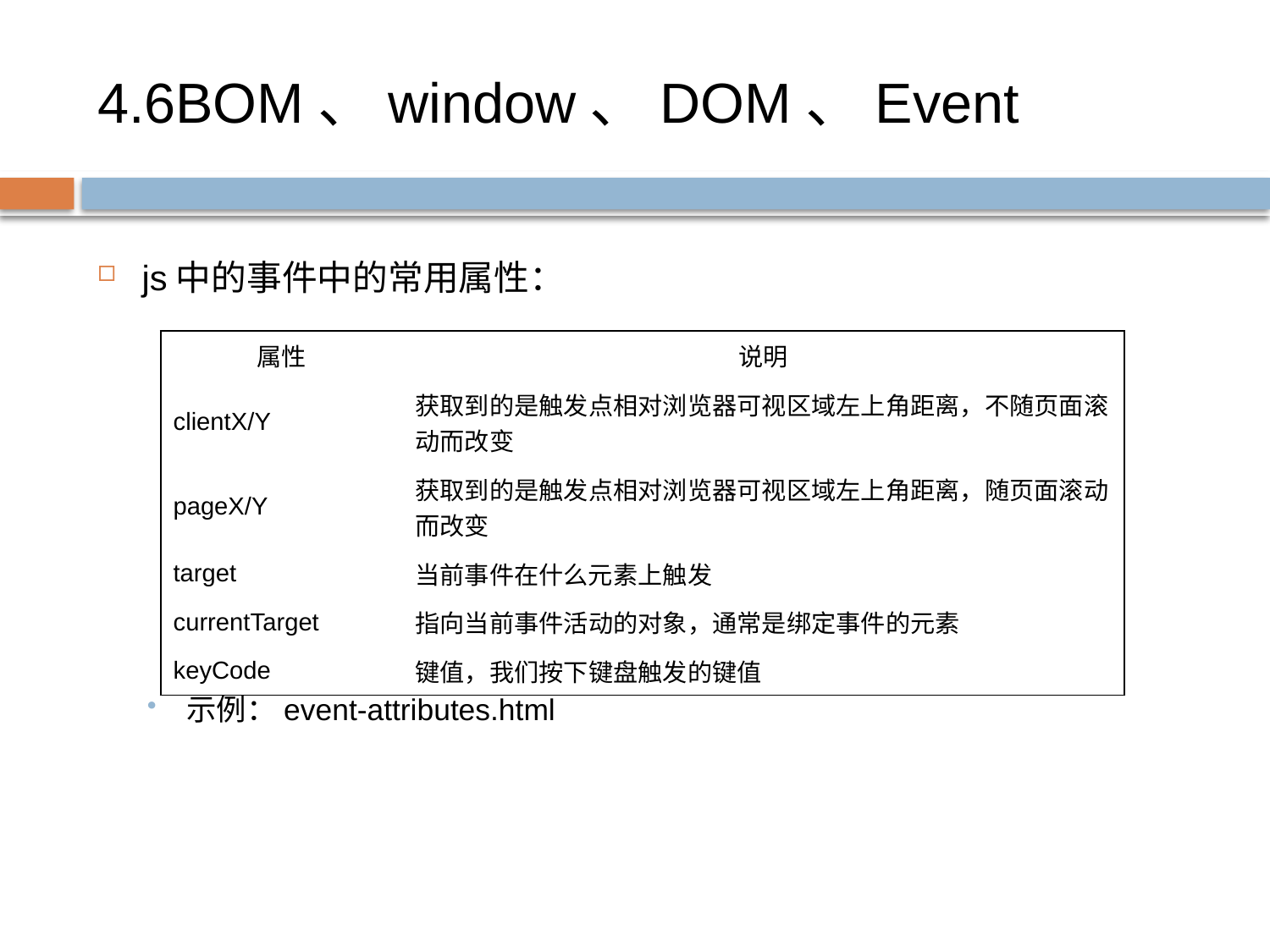

# 4.6BOM、window、DOM、Event
js中的事件中的常用属性：

示例：event-attributes.html

| 属性 | 说明 |
| --- | --- |
| clientX/Y | 获取到的是触发点相对浏览器可视区域左上角距离，不随页面滚动而改变 |
| pageX/Y | 获取到的是触发点相对浏览器可视区域左上角距离，随页面滚动而改变 |
| target | 当前事件在什么元素上触发 |
| currentTarget | 指向当前事件活动的对象，通常是绑定事件的元素 |
| keyCode | 键值，我们按下键盘触发的键值 |